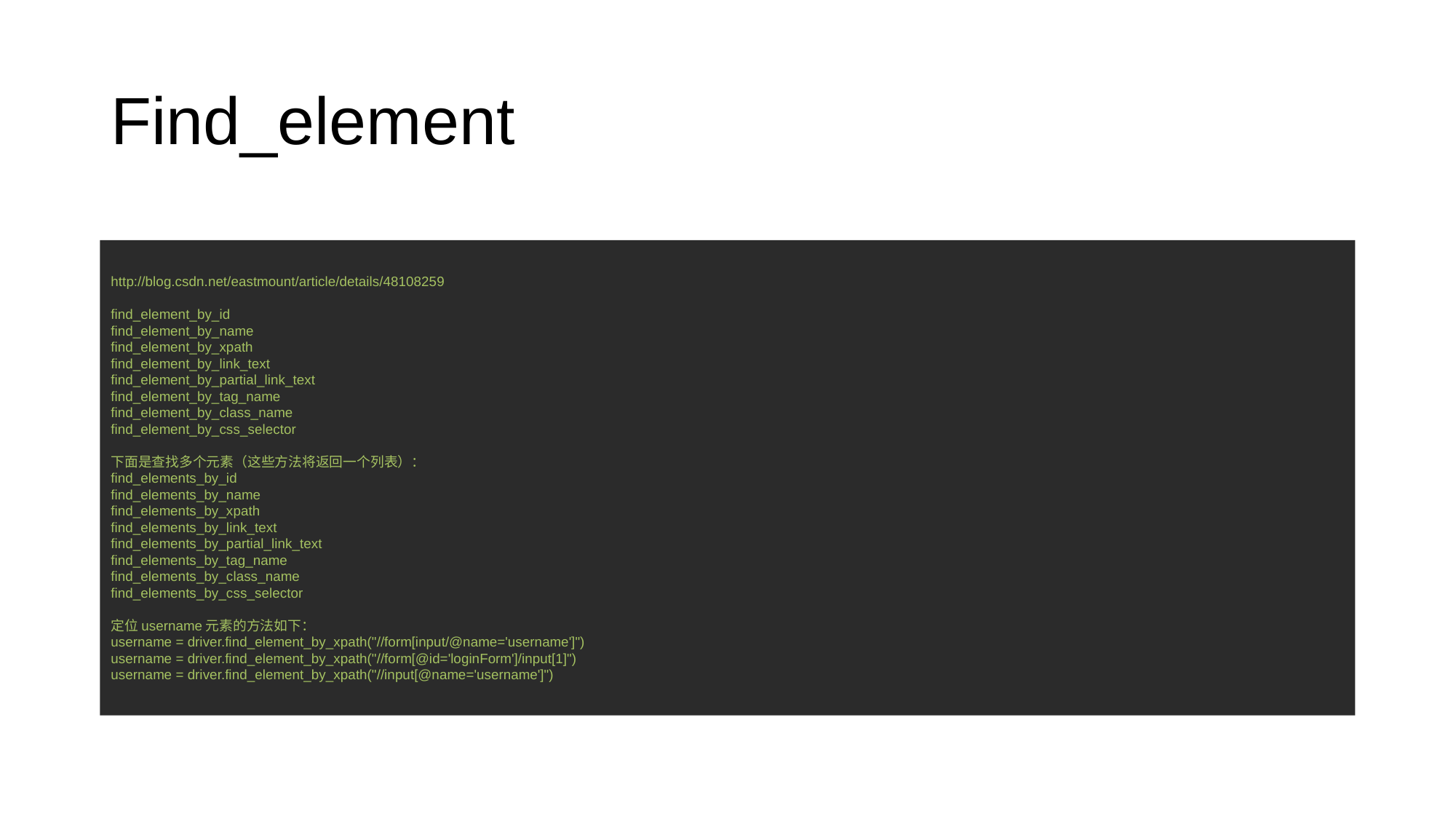

# Find_element
http://blog.csdn.net/eastmount/article/details/48108259
find_element_by_id
find_element_by_name
find_element_by_xpath
find_element_by_link_text
find_element_by_partial_link_text
find_element_by_tag_name
find_element_by_class_name
find_element_by_css_selector
下面是查找多个元素（这些方法将返回一个列表）：
find_elements_by_id
find_elements_by_name
find_elements_by_xpath
find_elements_by_link_text
find_elements_by_partial_link_text
find_elements_by_tag_name
find_elements_by_class_name
find_elements_by_css_selector
定位username元素的方法如下：
username = driver.find_element_by_xpath("//form[input/@name='username']")
username = driver.find_element_by_xpath("//form[@id='loginForm']/input[1]")
username = driver.find_element_by_xpath("//input[@name='username']")